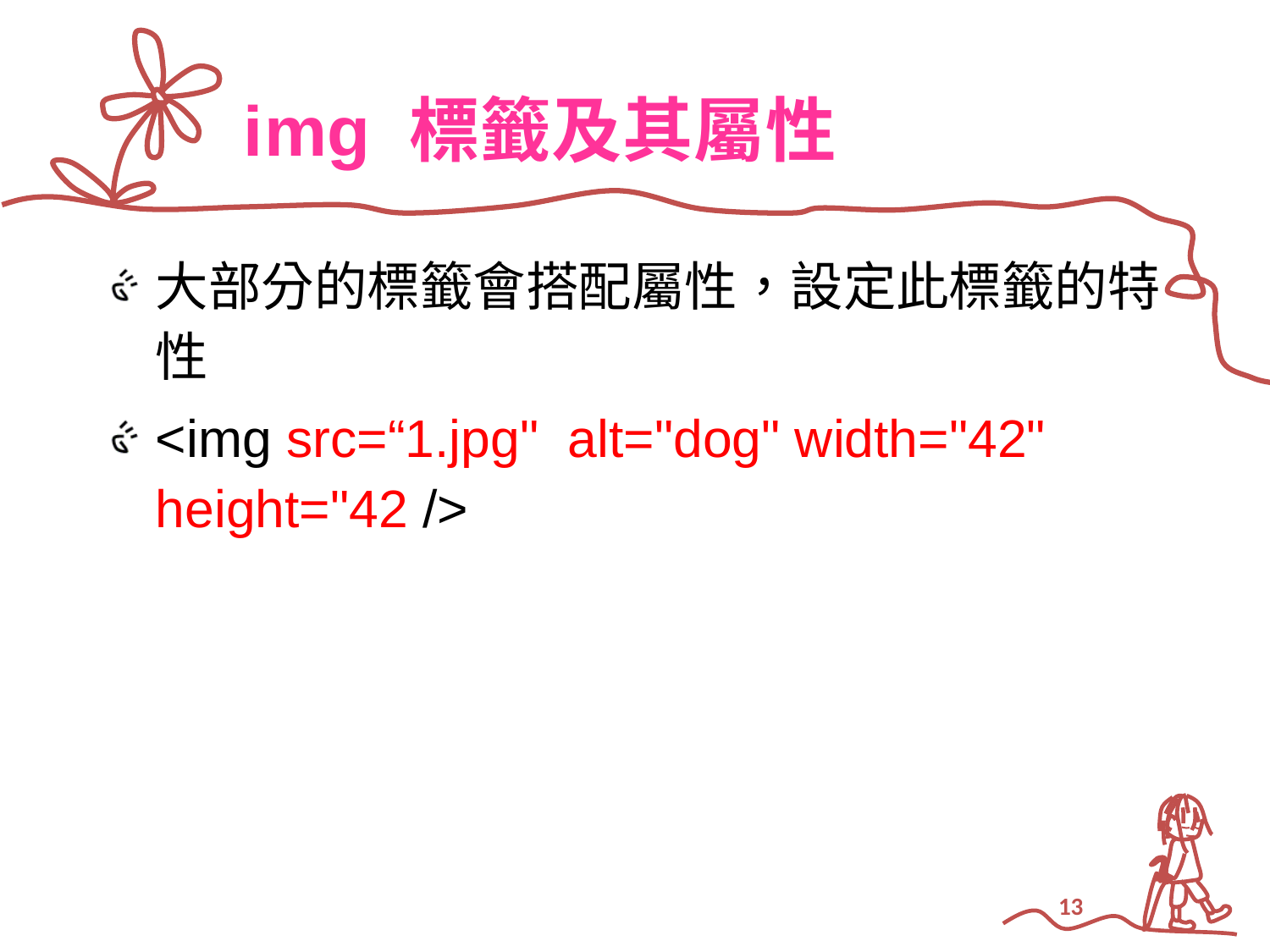

# img 標籤及其屬性
大部分的標籤會搭配屬性，設定此標籤的特性
<img src=“1.jpg"  alt="dog" width="42" height="42 />
13